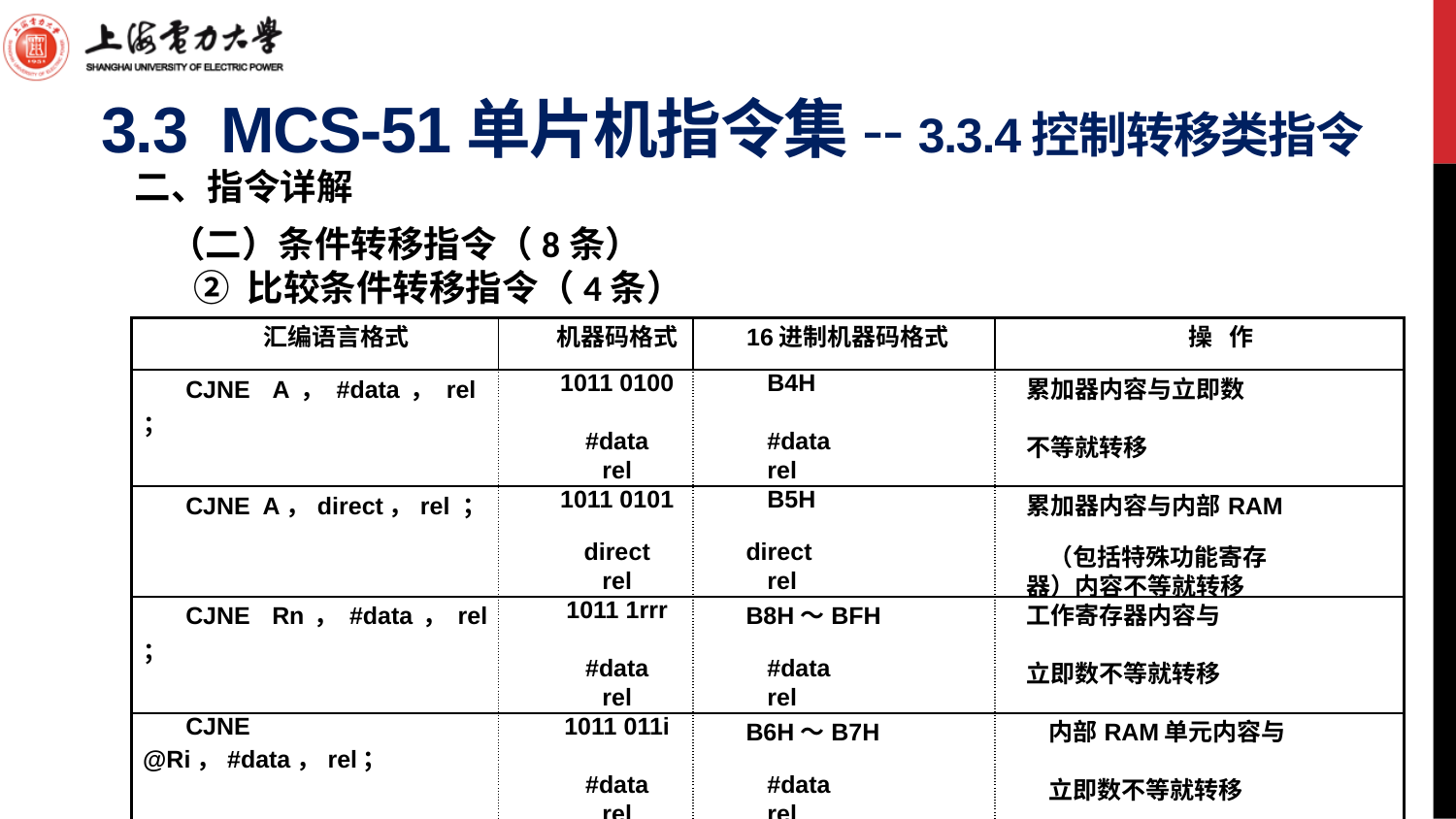

# 3.3  MCS-51单片机指令集-- 3.3.4控制转移类指令
二、指令详解

（二）条件转移指令（8条）
   ② 比较条件转移指令（4条）
| 汇编语言格式 | 机器码格式 | 16进制机器码格式 | 操 作 |
| --- | --- | --- | --- |
| CJNE A，#data，rel ； | 1011 0100 | B4H | 累加器内容与立即数 |
|  | #data | #data | 不等就转移 |
|  | rel | rel |  |
| CJNE A，direct，rel ； | 1011 0101 | B5H | 累加器内容与内部RAM |
|  | direct | direct | （包括特殊功能寄存 |
|  | rel | rel | 器）内容不等就转移 |
| CJNE Rn，#data，rel ； | 1011 1rrr | B8H～BFH | 工作寄存器内容与 |
|  | #data | #data | 立即数不等就转移 |
|  | rel | rel |  |
| CJNE @Ri，#data，rel； | 1011 011i | B6H～B7H | 内部RAM单元内容与 |
|  | #data | #data | 立即数不等就转移 |
|  | rel | rel |  |